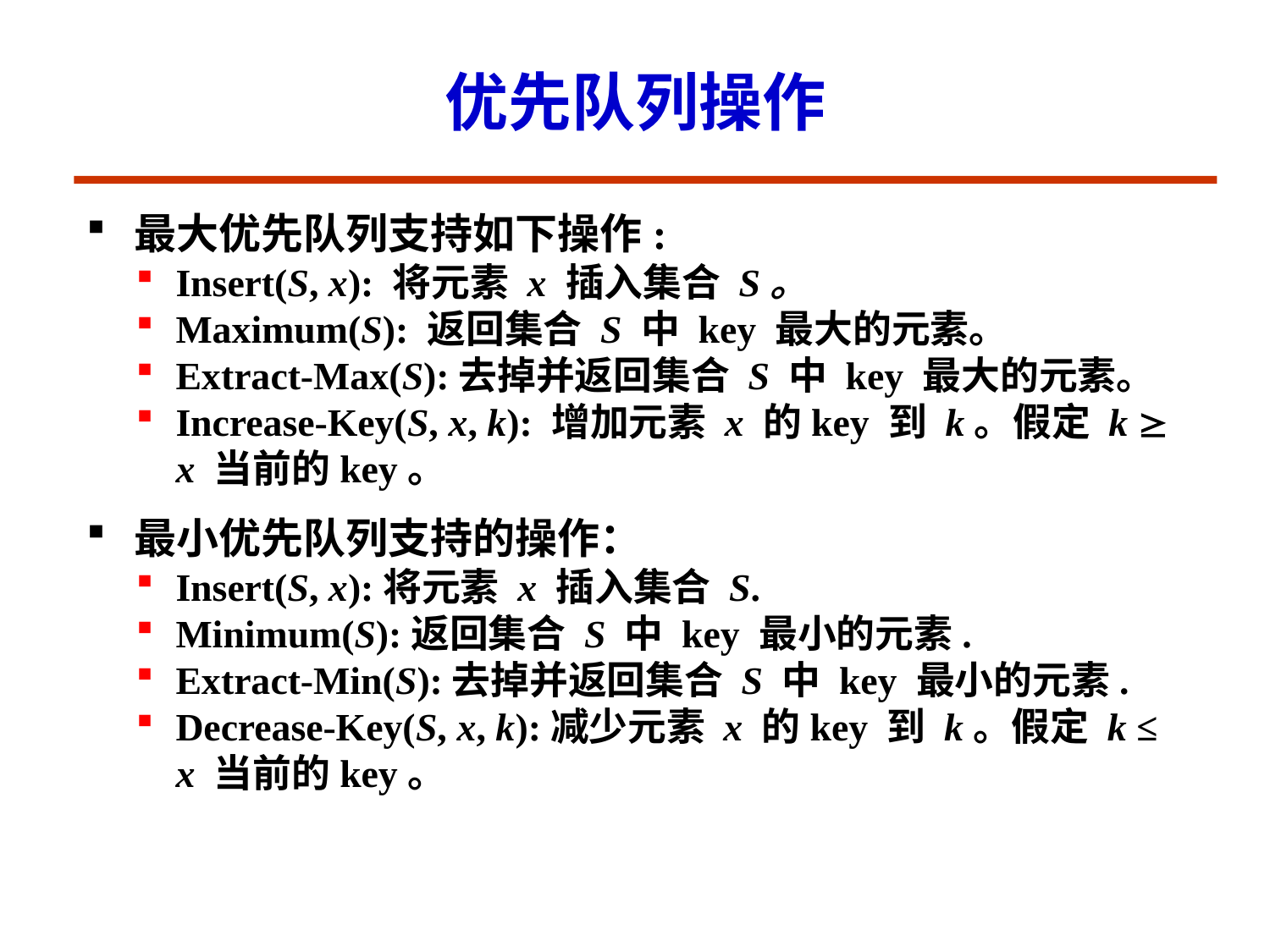

# 优先队列操作
最大优先队列支持如下操作:
Insert(S, x): 将元素 x 插入集合 S。
Maximum(S): 返回集合 S 中 key 最大的元素。
Extract-Max(S):去掉并返回集合 S 中 key 最大的元素。
Increase-Key(S, x, k): 增加元素 x 的key 到 k。假定 k ≥ x 当前的key。
最小优先队列支持的操作：
Insert(S, x):将元素 x 插入集合 S.
Minimum(S):返回集合 S 中 key 最小的元素.
Extract-Min(S):去掉并返回集合 S 中 key 最小的元素.
Decrease-Key(S, x, k):减少元素 x 的key 到 k。假定 k ≤ x 当前的key。